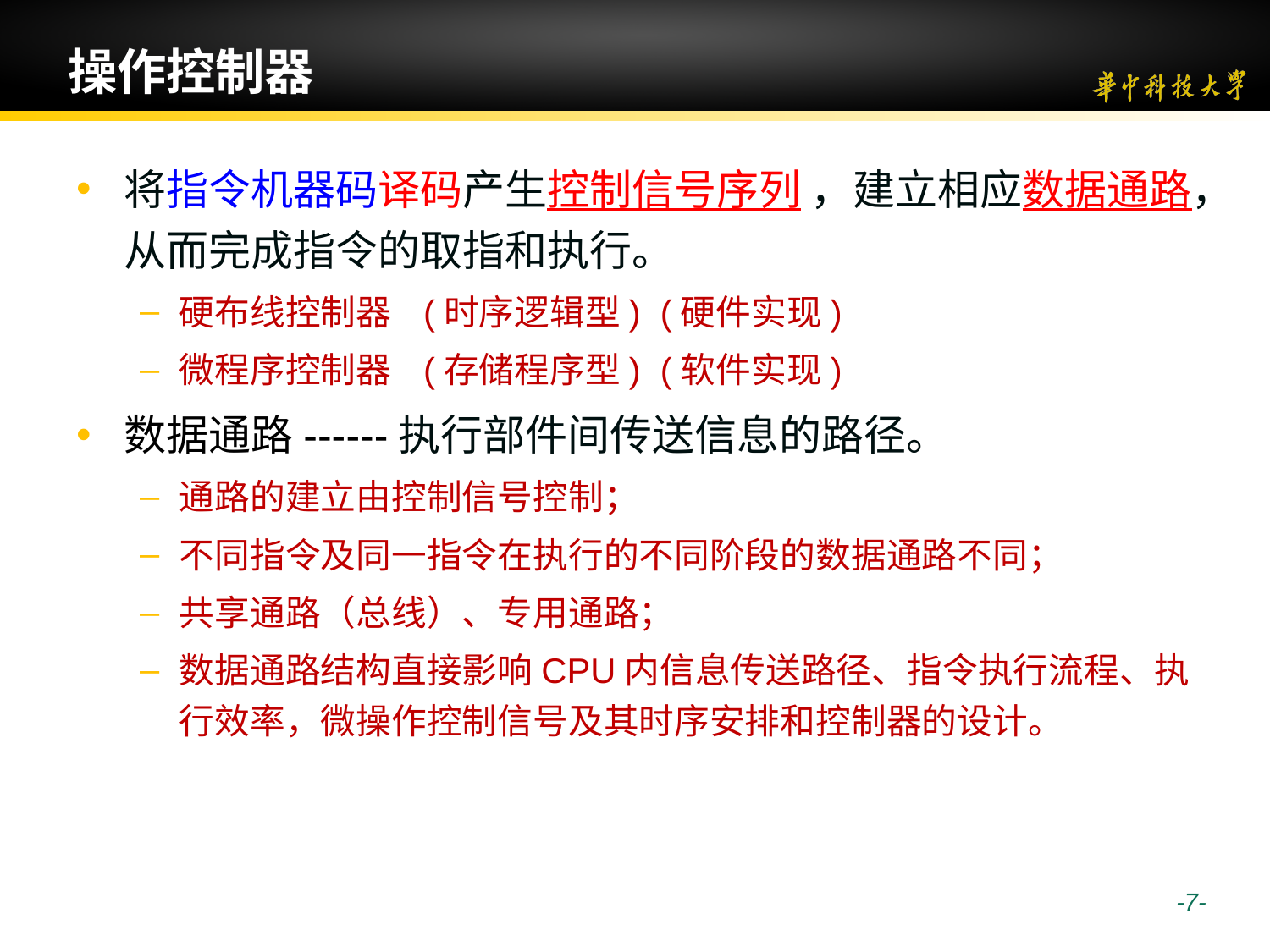

# 操作控制器
将指令机器码译码产生控制信号序列 ，建立相应数据通路，从而完成指令的取指和执行。
硬布线控制器   (时序逻辑型)  (硬件实现)
微程序控制器   (存储程序型)  (软件实现)
数据通路------执行部件间传送信息的路径。
通路的建立由控制信号控制；
不同指令及同一指令在执行的不同阶段的数据通路不同；
共享通路（总线）、专用通路；
数据通路结构直接影响CPU内信息传送路径、指令执行流程、执行效率，微操作控制信号及其时序安排和控制器的设计。

 -7-